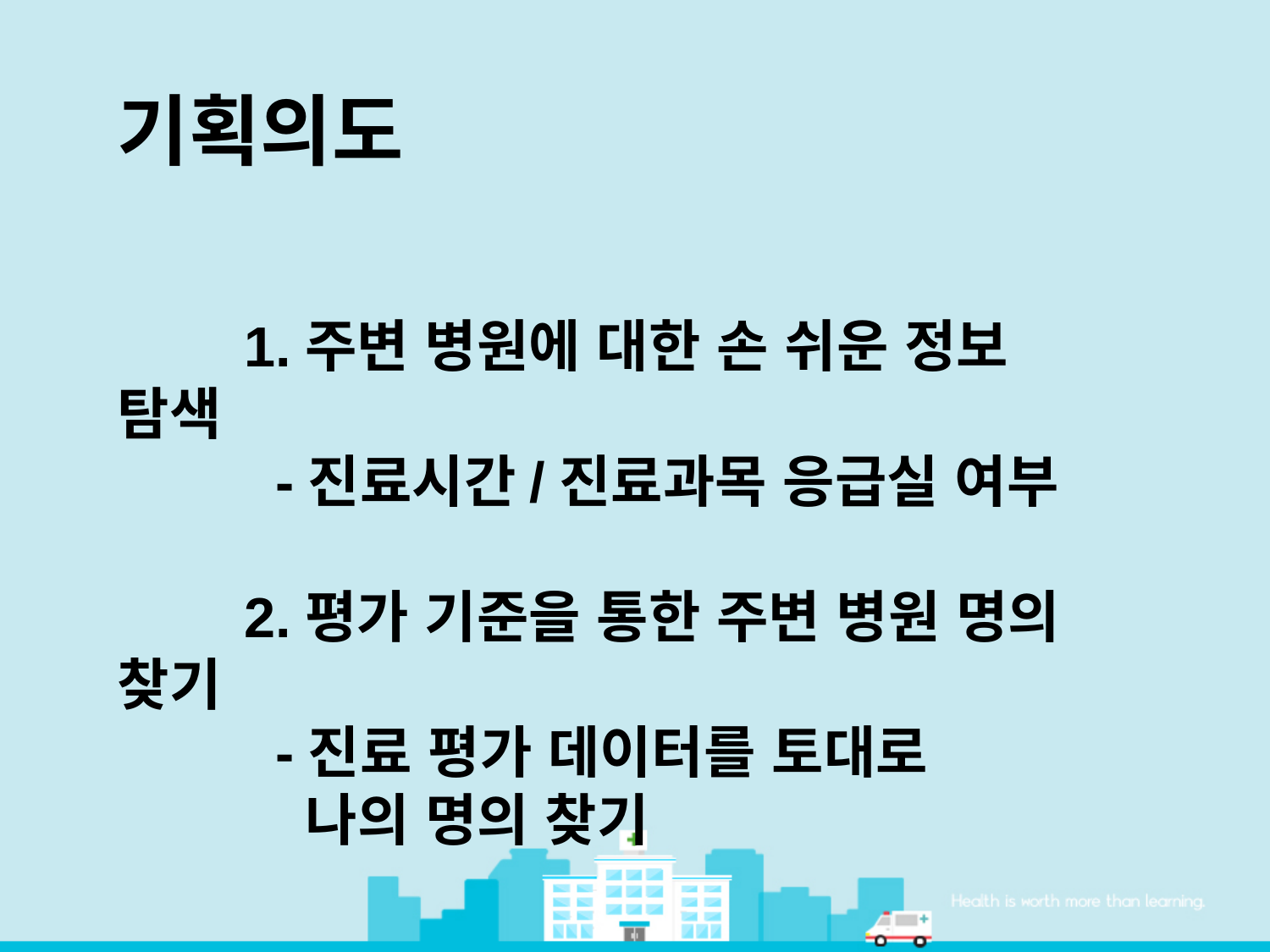

기획의도

	1.주변 병원에 대한 손 쉬운 정보 탐색
	  -진료시간/진료과목 응급실 여부

	2.평가 기준을 통한 주변 병원 명의 찾기
	  -진료 평가 데이터를 토대로
	   나의 명의 찾기